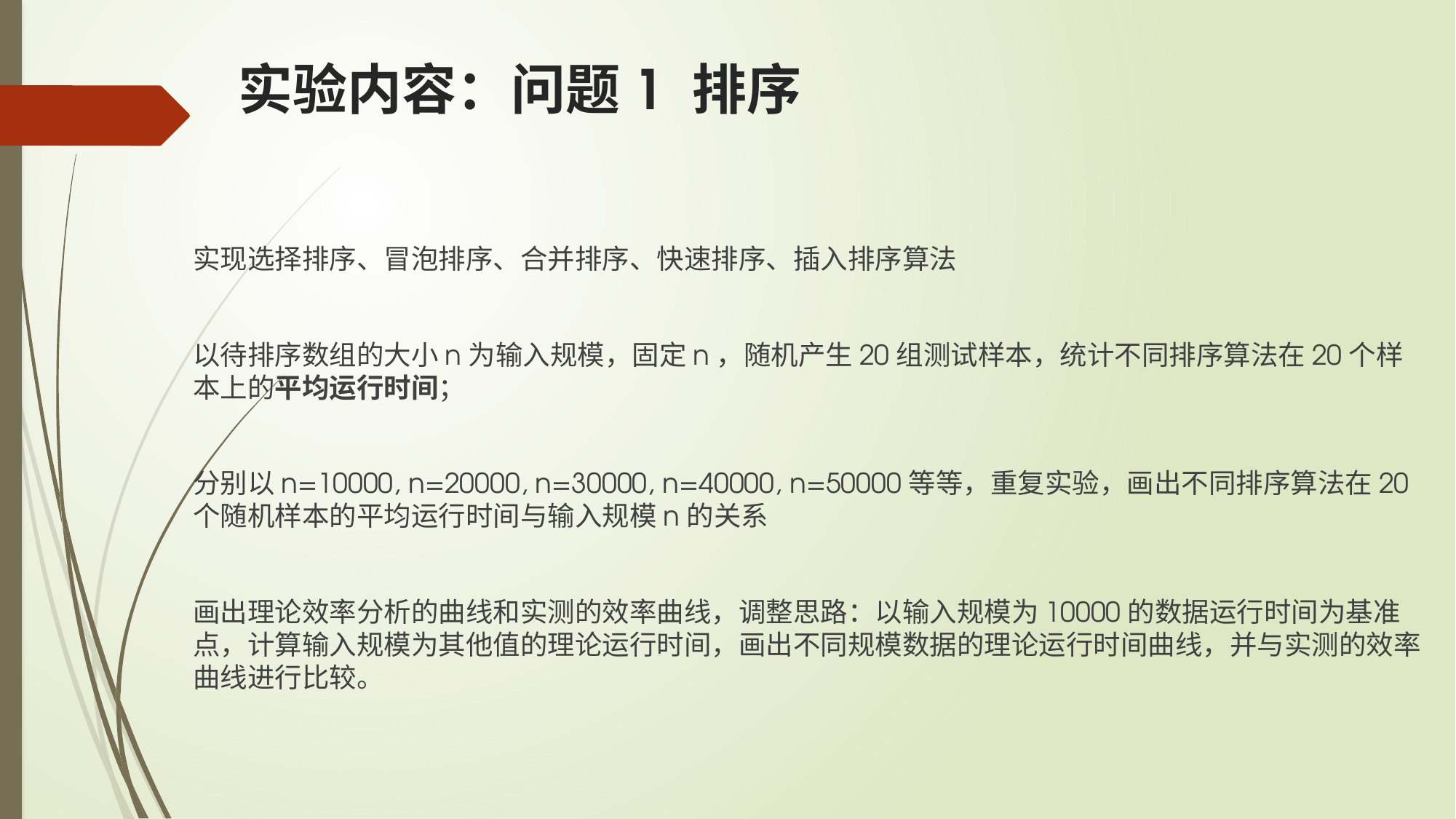

# 实验内容：问题1 排序
实现选择排序、冒泡排序、合并排序、快速排序、插入排序算法

以待排序数组的大小n为输入规模，固定n，随机产生20组测试样本，统计不同排序算法在20个样本上的平均运行时间；

分别以n=10000, n=20000, n=30000, n=40000, n=50000等等，重复实验，画出不同排序算法在20个随机样本的平均运行时间与输入规模n的关系

画出理论效率分析的曲线和实测的效率曲线，调整思路：以输入规模为10000的数据运行时间为基准点，计算输入规模为其他值的理论运行时间，画出不同规模数据的理论运行时间曲线，并与实测的效率曲线进行比较。